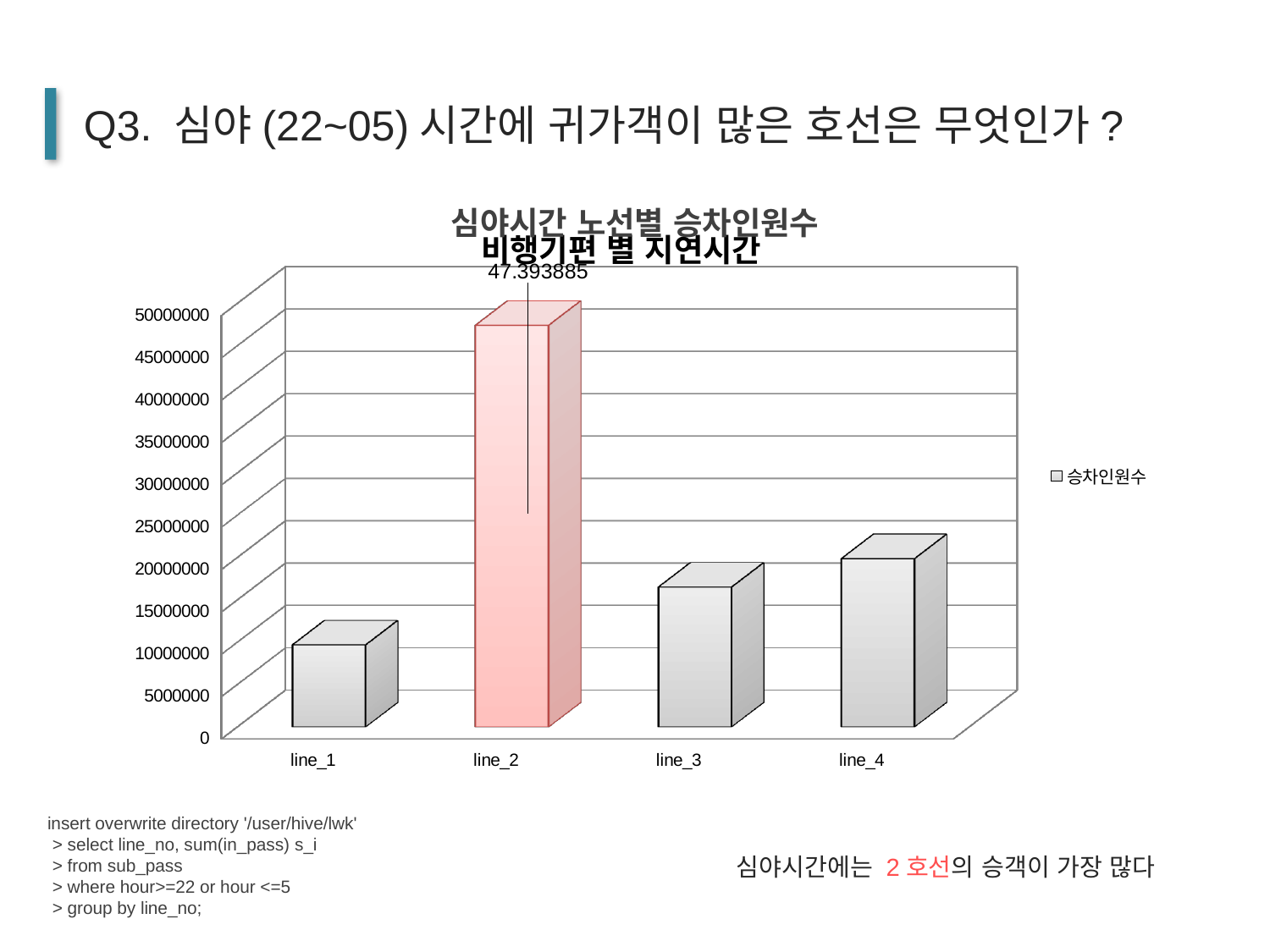

Q3. 심야(22~05)시간에 귀가객이 많은 호선은 무엇인가?

[unsupported chart]

[unsupported chart]

insert overwrite directory '/user/hive/lwk'
 > select line_no, sum(in_pass) s_i
 > from sub_pass
 > where hour>=22 or hour <=5
 > group by line_no;

심야시간에는 2호선의 승객이 가장 많다